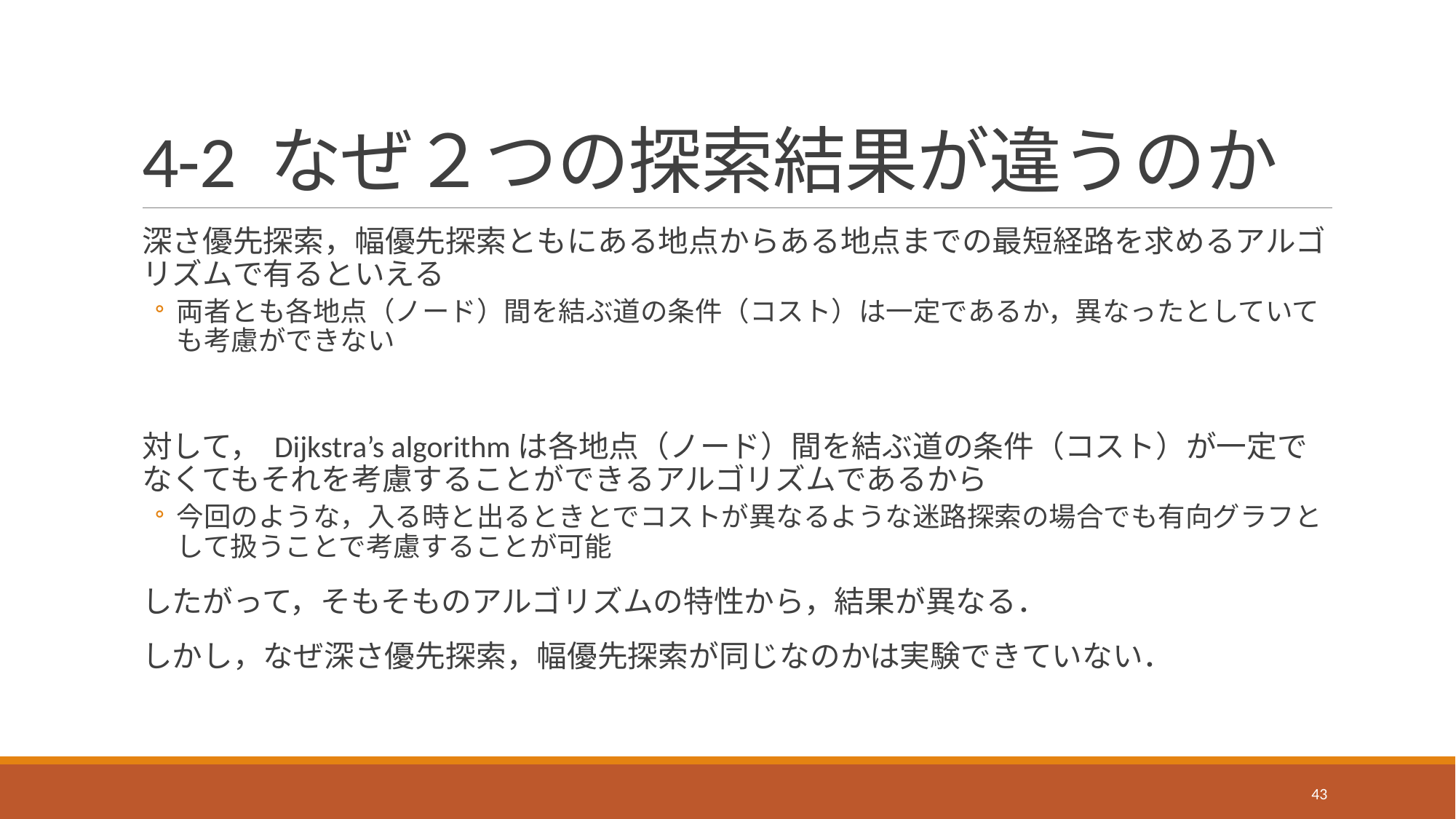

# 4-2 なぜ２つの探索結果が違うのか
深さ優先探索，幅優先探索ともにある地点からある地点までの最短経路を求めるアルゴリズムで有るといえる
両者とも各地点（ノード）間を結ぶ道の条件（コスト）は一定であるか，異なったとしていても考慮ができない

対して， Dijkstra’s algorithmは各地点（ノード）間を結ぶ道の条件（コスト）が一定でなくてもそれを考慮することができるアルゴリズムであるから
今回のような，入る時と出るときとでコストが異なるような迷路探索の場合でも有向グラフとして扱うことで考慮することが可能
したがって，そもそものアルゴリズムの特性から，結果が異なる．
しかし，なぜ深さ優先探索，幅優先探索が同じなのかは実験できていない．
43